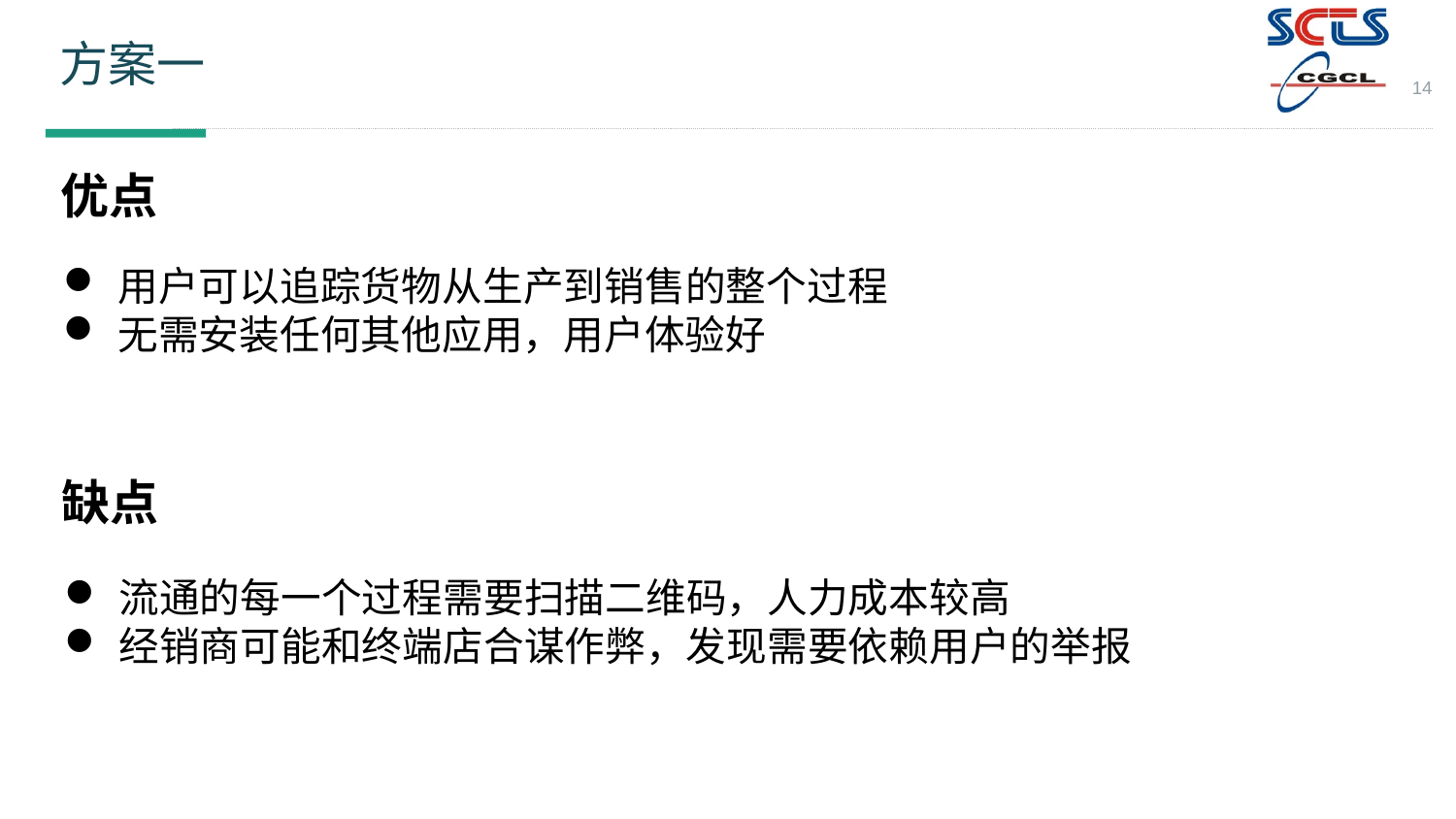

# 方案一
14
优点
用户可以追踪货物从生产到销售的整个过程
无需安装任何其他应用，用户体验好

缺点
流通的每一个过程需要扫描二维码，人力成本较高
经销商可能和终端店合谋作弊，发现需要依赖用户的举报